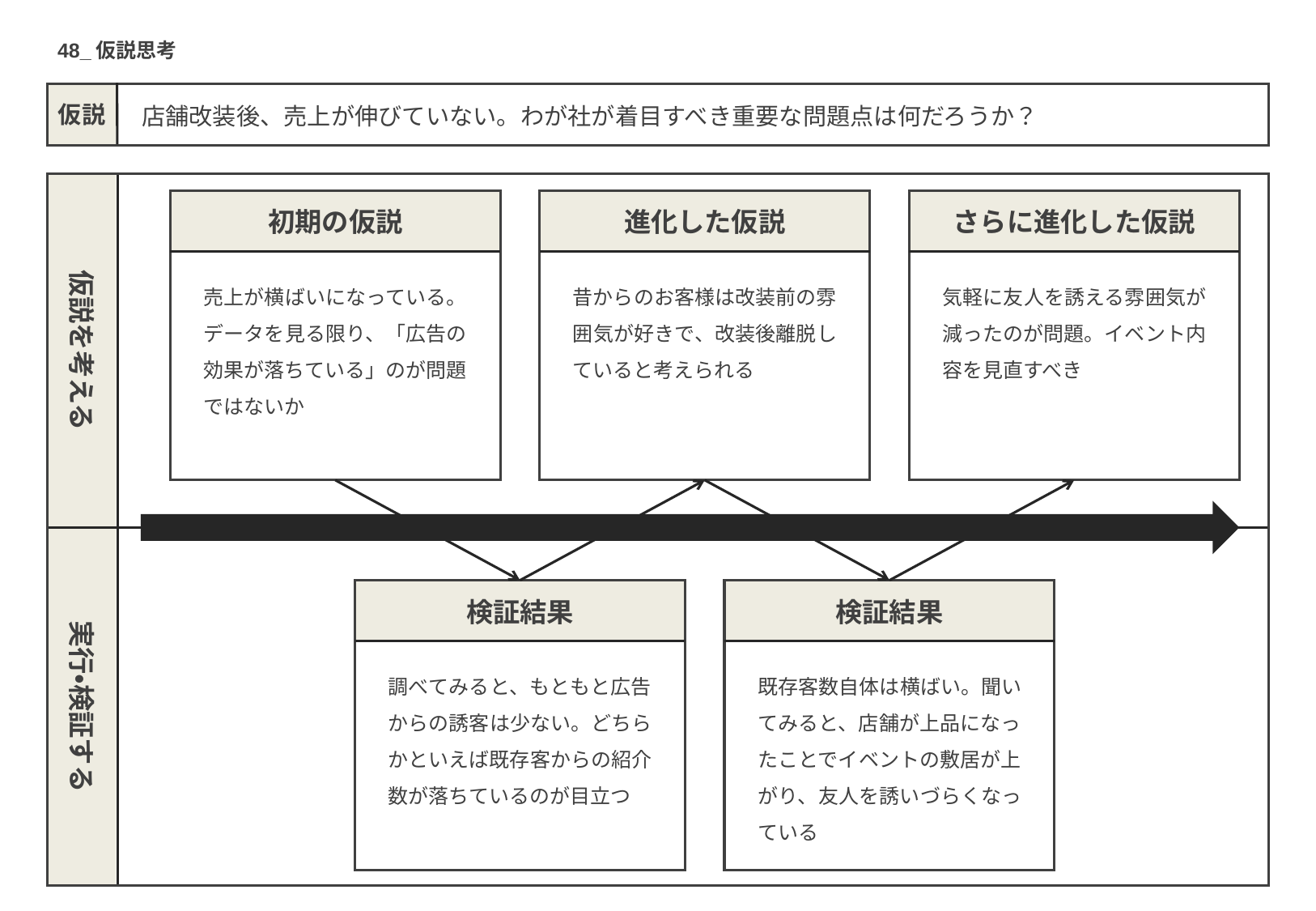

48_仮説思考

仮説
店舗改装後、売上が伸びていない。わが社が着目すべき重要な問題点は何だろうか？

仮説を考える

初期の仮説
売上が横ばいになっている。データを見る限り、「広告の効果が落ちている」のが問題ではないか

進化した仮説
昔からのお客様は改装前の雰囲気が好きで、改装後離脱していると考えられる

さらに進化した仮説
気軽に友人を誘える雰囲気が減ったのが問題。イベント内容を見直すべき

実行・検証する

検証結果
調べてみると、もともと広告からの誘客は少ない。どちらかといえば既存客からの紹介数が落ちているのが目立つ

検証結果
既存客数自体は横ばい。聞いてみると、店舗が上品になったことでイベントの敷居が上がり、友人を誘いづらくなっている